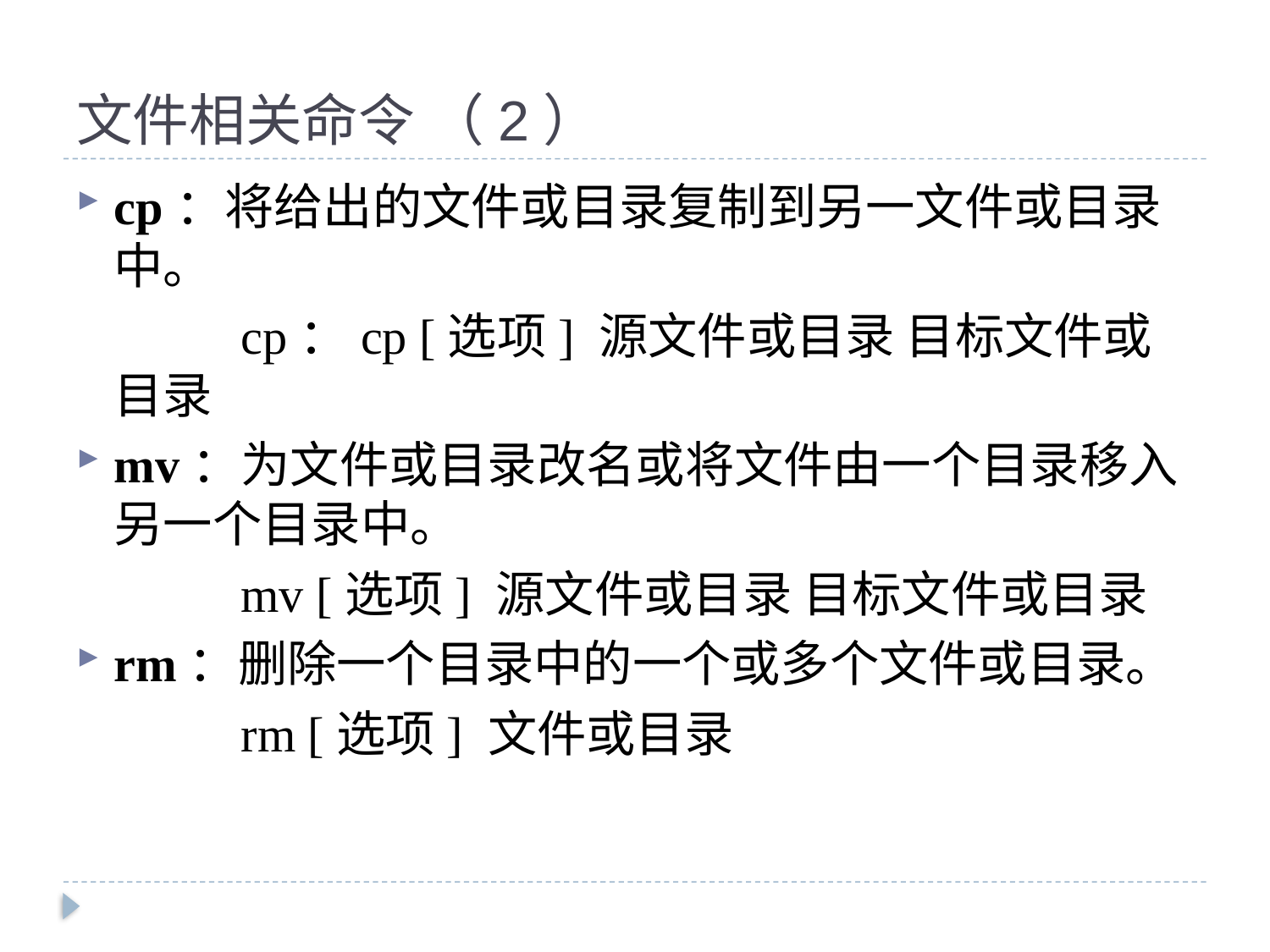

# 文件相关命令 （2）
cp：将给出的文件或目录复制到另一文件或目录中。
		cp：cp [选项] 源文件或目录 目标文件或目录
mv：为文件或目录改名或将文件由一个目录移入另一个目录中。
		mv [选项] 源文件或目录 目标文件或目录
rm：删除一个目录中的一个或多个文件或目录。
		rm [选项] 文件或目录